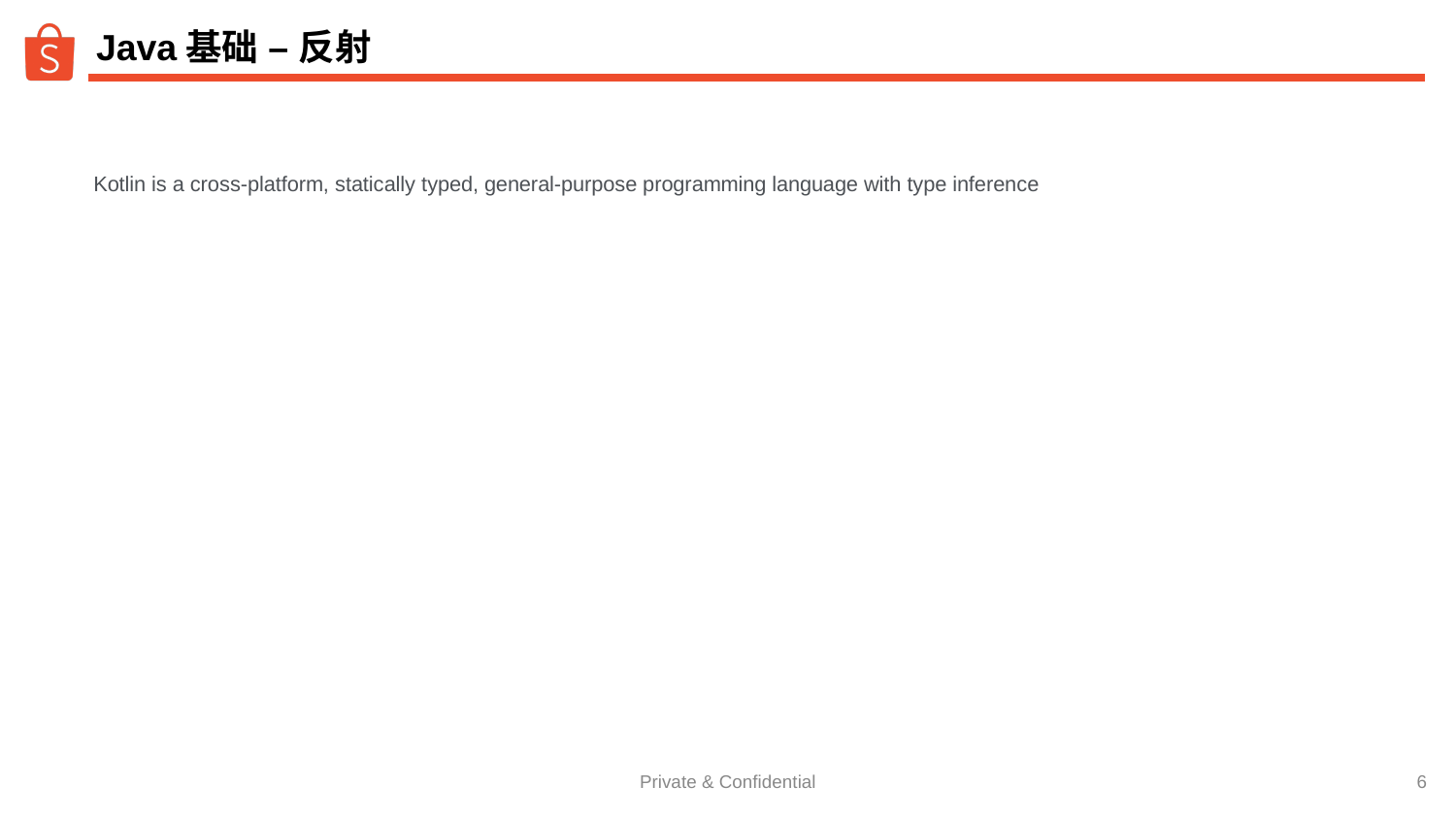

# Java基础 – 反射
Kotlin is a cross-platform, statically typed, general-purpose programming language with type inference
6